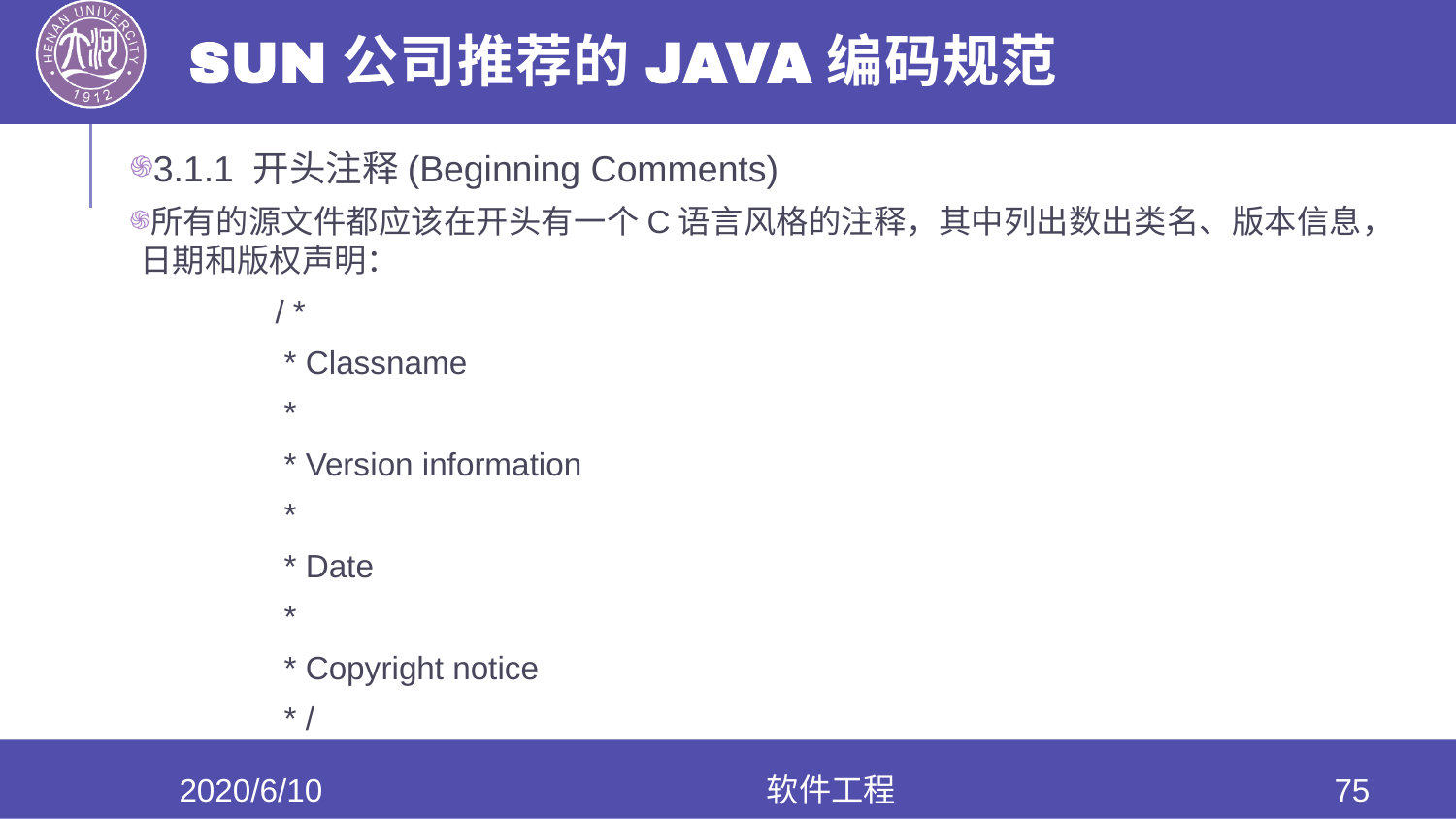

# Sun公司推荐的Java编码规范
3.1.1 开头注释(Beginning Comments)
所有的源文件都应该在开头有一个C语言风格的注释，其中列出数出类名、版本信息，日期和版权声明：
	/ *
	 * Classname
	 *
	 * Version information
	 *
	 * Date
	 *
	 * Copyright notice
	 * /
2020/6/10
软件工程
75